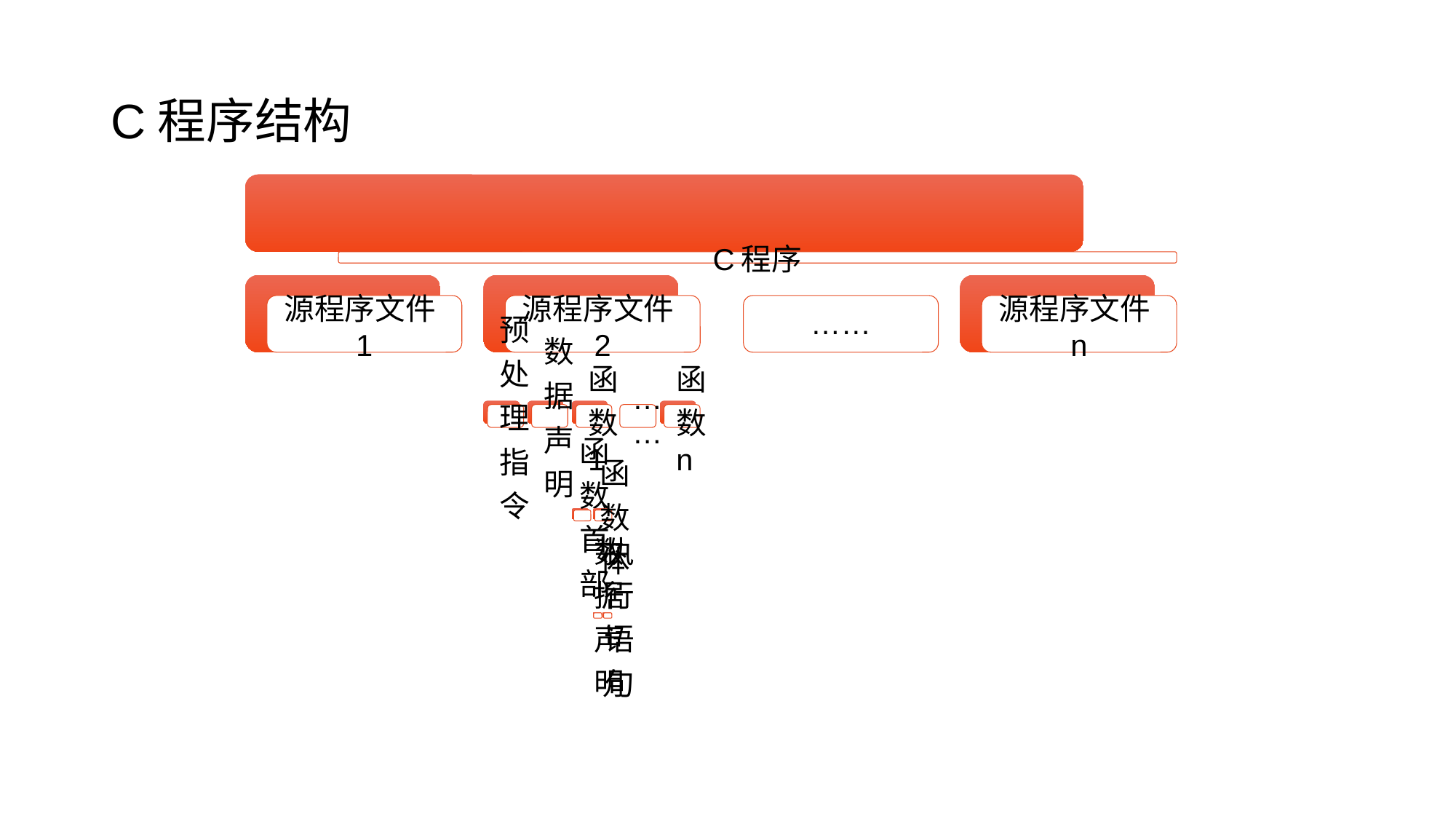

# C程序结构
C程序
源程序文件1
源程序文件n
……
……